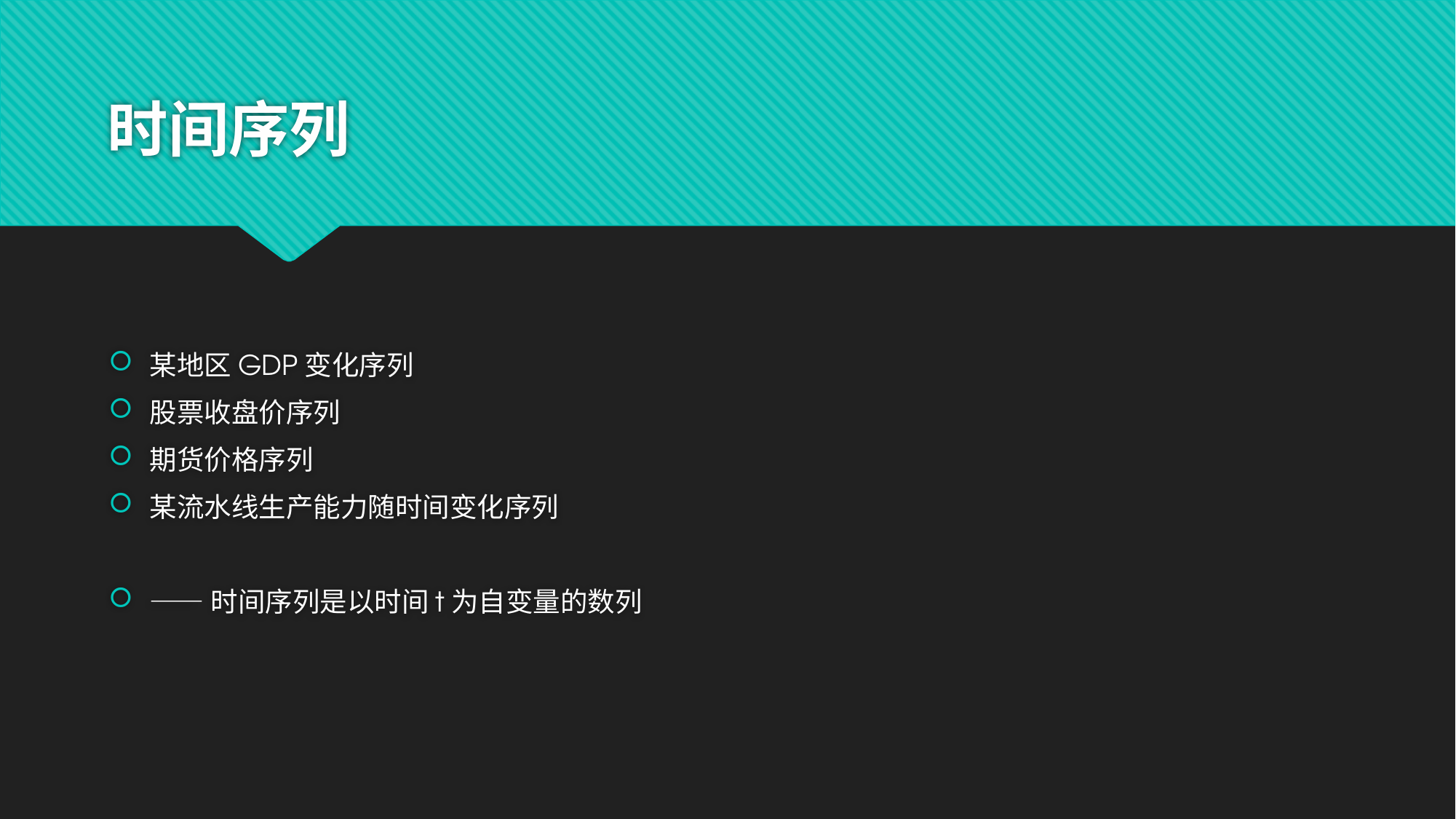

# 时间序列
某地区GDP变化序列
股票收盘价序列
期货价格序列
某流水线生产能力随时间变化序列

——时间序列是以时间t为自变量的数列